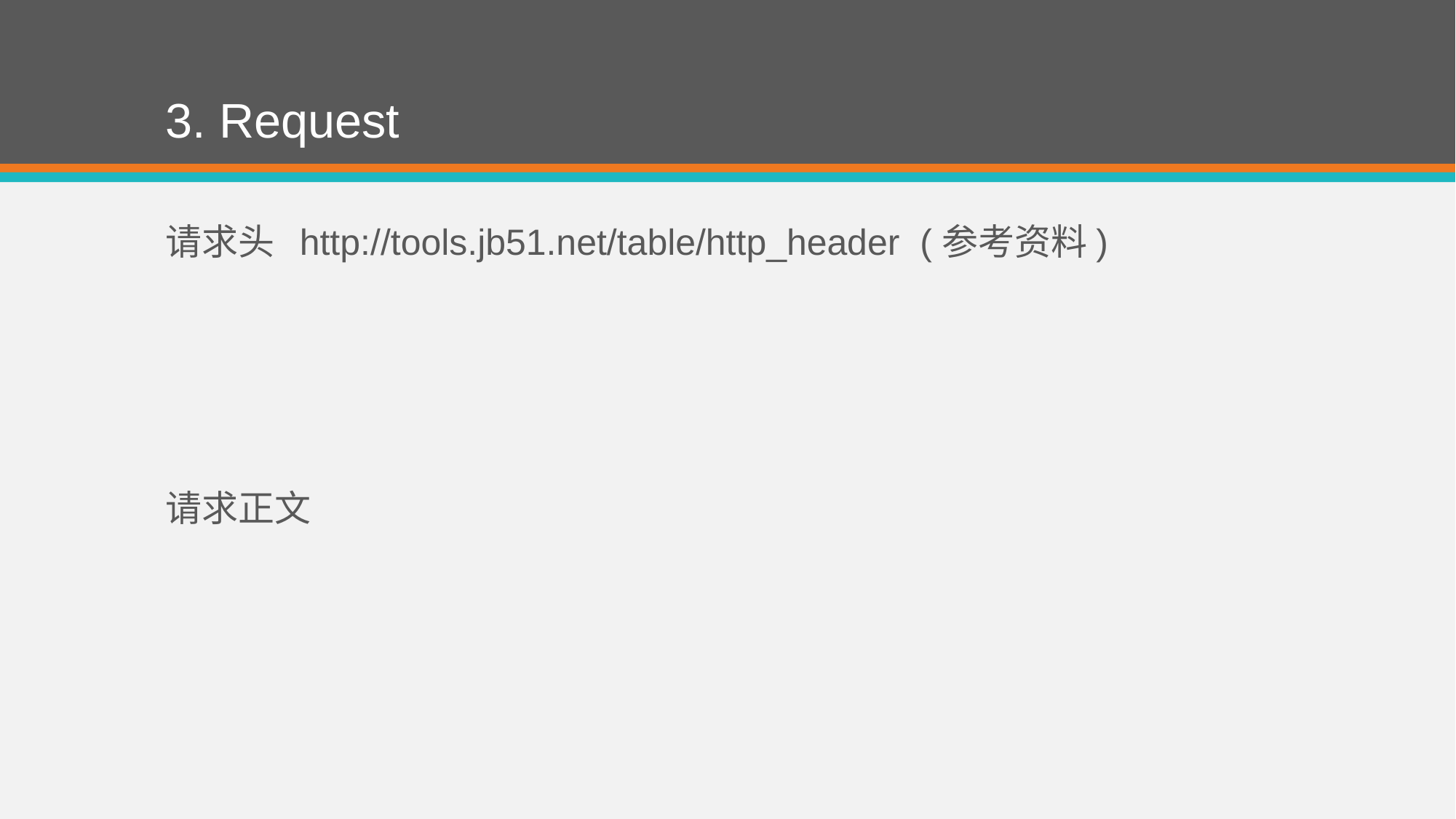

# 3. Request
请求头  http://tools.jb51.net/table/http_header  (参考资料)

请求正文